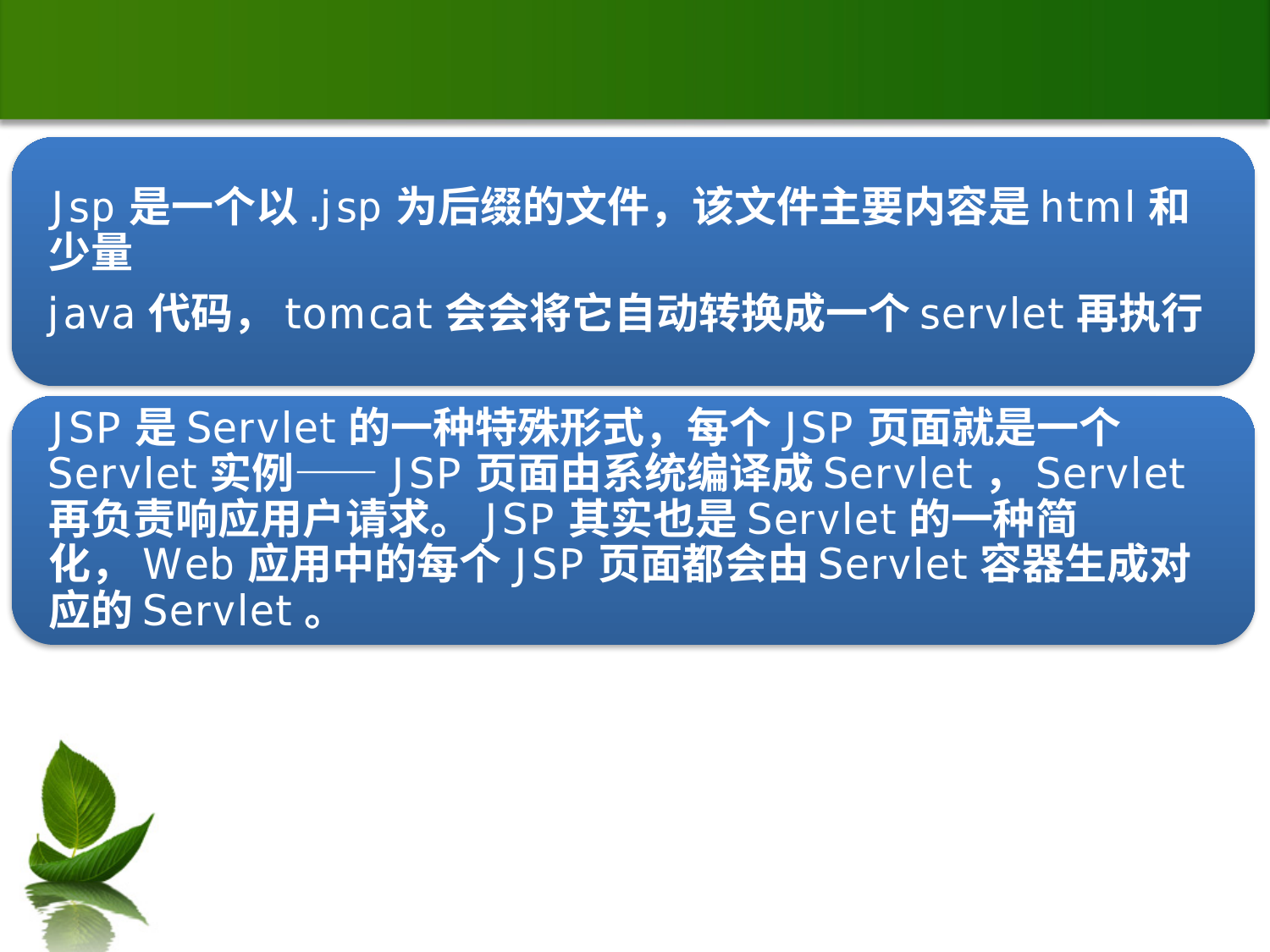

#
Jsp是一个以.jsp为后缀的文件，该文件主要内容是html和少量
java代码，tomcat会会将它自动转换成一个servlet再执行
JSP是Servlet的一种特殊形式，每个JSP页面就是一个Servlet实例——JSP页面由系统编译成Servlet，Servlet再负责响应用户请求。JSP其实也是Servlet的一种简化，Web应用中的每个JSP页面都会由Servlet容器生成对应的Servlet。